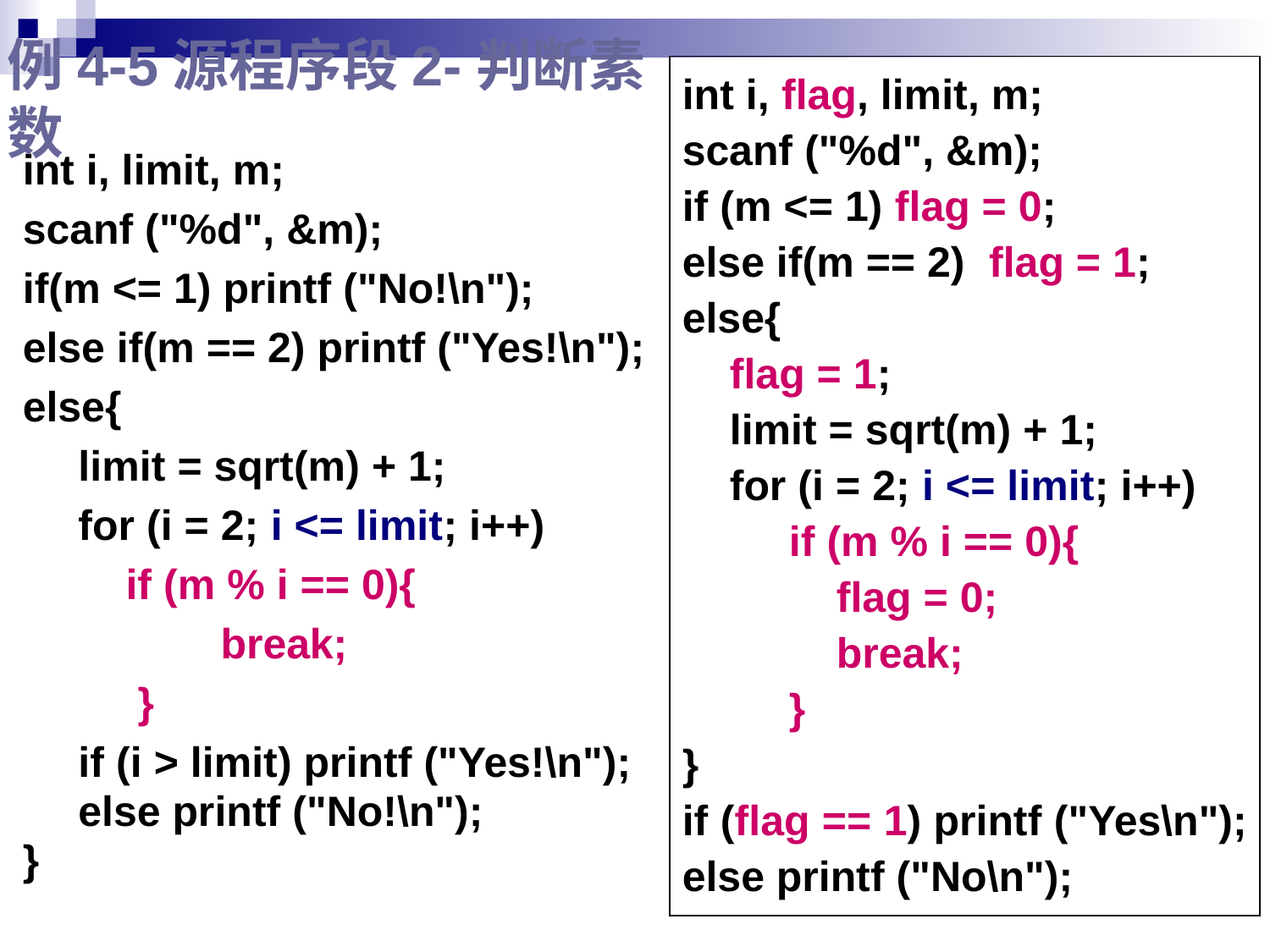

# 例4-5源程序段2-判断素数
int i, flag, limit, m;
scanf ("%d", &m);
if (m <= 1) flag = 0;
else if(m == 2)  flag = 1;
else{
    flag = 1;
    limit = sqrt(m) + 1;
    for (i = 2; i <= limit; i++)
         if (m % i == 0){
             flag = 0;
             break;
         }
}
if (flag == 1) printf ("Yes\n");
else printf ("No\n");
int i, limit, m;
scanf ("%d", &m);
if(m <= 1) printf ("No!\n");
else if(m == 2) printf ("Yes!\n");
else{
limit = sqrt(m) + 1;
for (i = 2; i <= limit; i++)
    if (m % i == 0){
            break;
     }
if (i > limit) printf ("Yes!\n");
else printf ("No!\n");
}